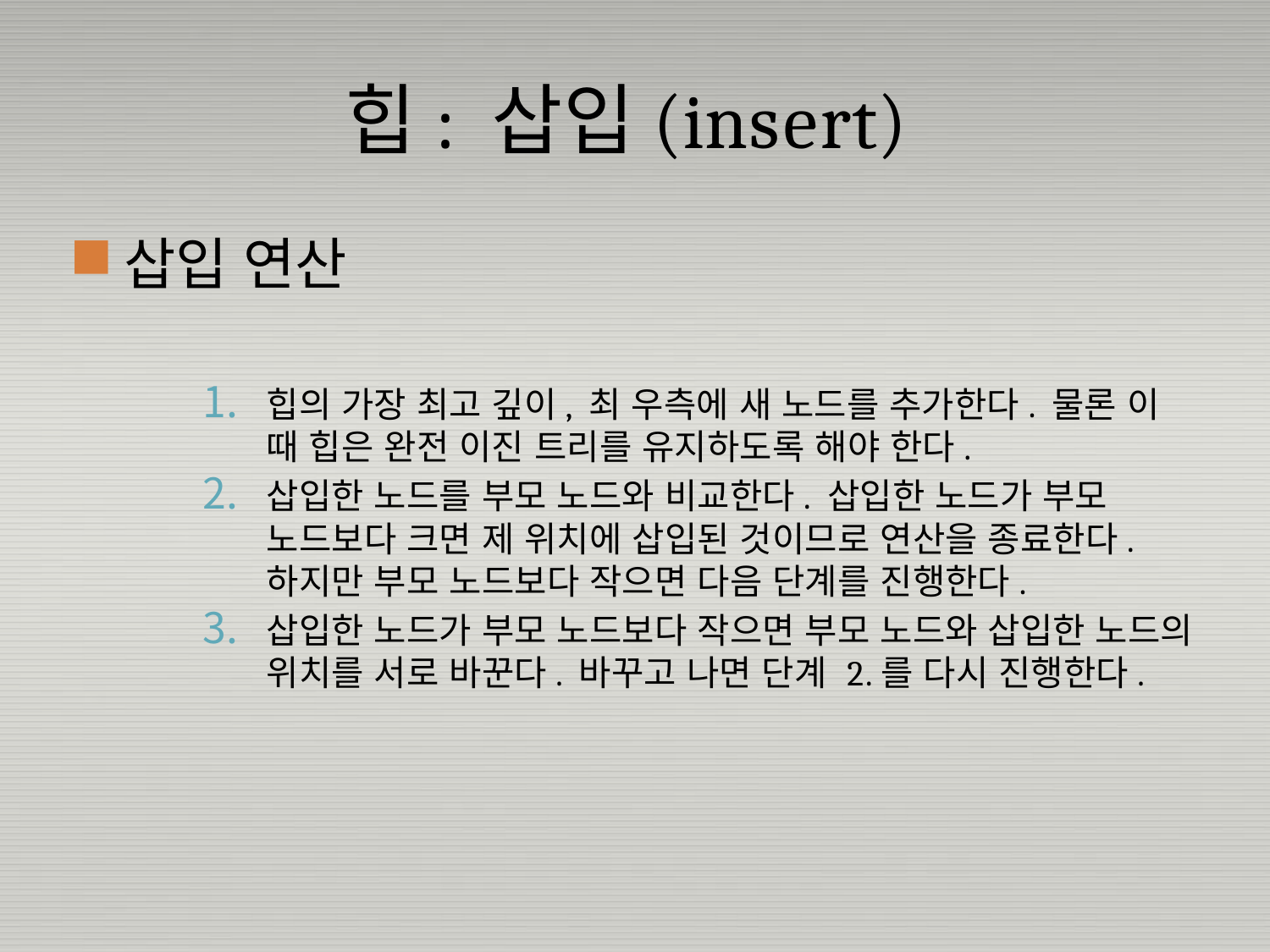

# 힙: 삽입(insert)
삽입 연산

힙의 가장 최고 깊이, 최 우측에 새 노드를 추가한다. 물론 이 때 힙은 완전 이진 트리를 유지하도록 해야 한다.
삽입한 노드를 부모 노드와 비교한다. 삽입한 노드가 부모 노드보다 크면 제 위치에 삽입된 것이므로 연산을 종료한다. 하지만 부모 노드보다 작으면 다음 단계를 진행한다.
삽입한 노드가 부모 노드보다 작으면 부모 노드와 삽입한 노드의 위치를 서로 바꾼다. 바꾸고 나면 단계 2.를 다시 진행한다.